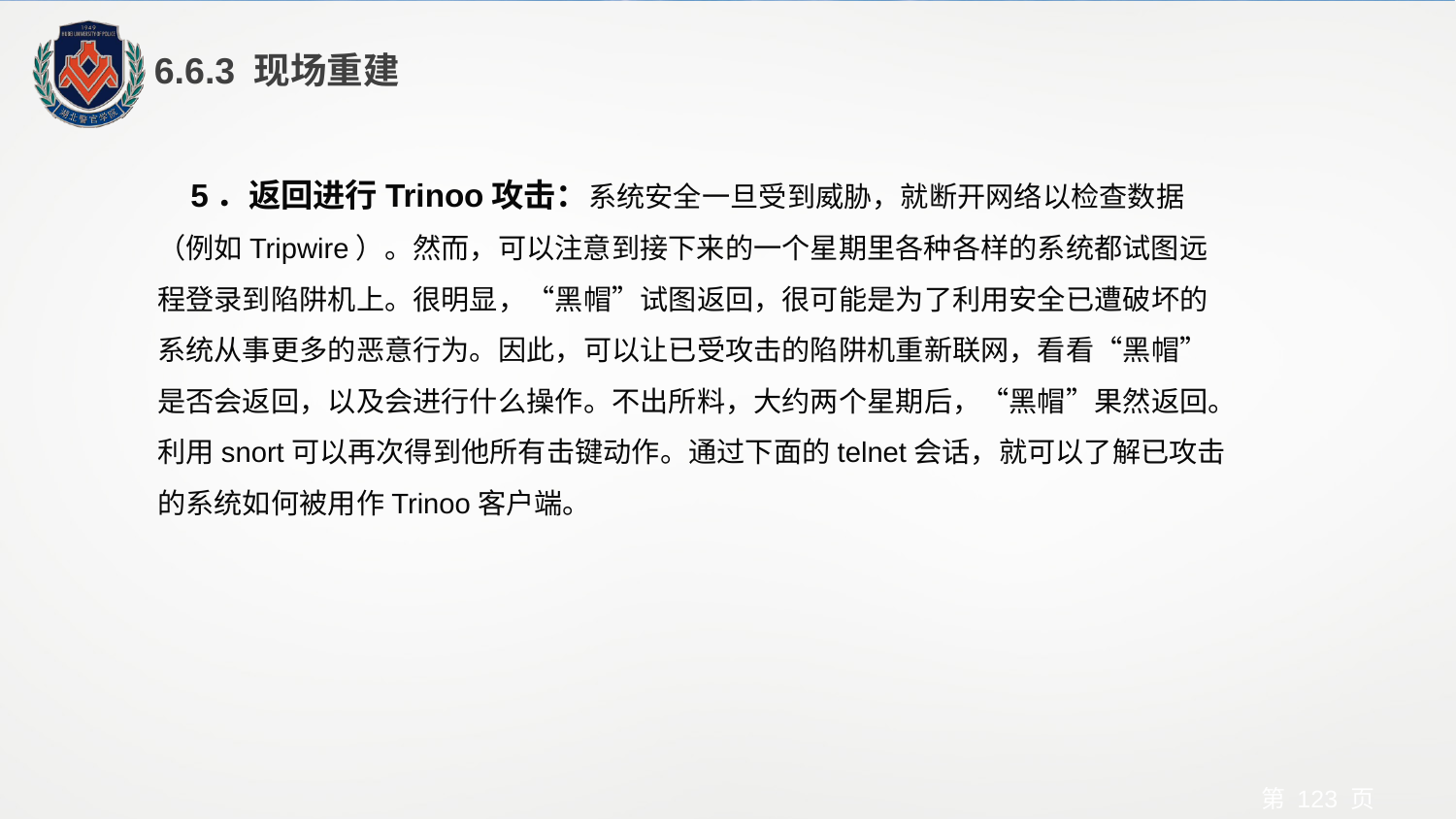

6.6.3 现场重建
    5．返回进行Trinoo攻击：系统安全一旦受到威胁，就断开网络以检查数据（例如Tripwire）。然而，可以注意到接下来的一个星期里各种各样的系统都试图远程登录到陷阱机上。很明显，“黑帽”试图返回，很可能是为了利用安全已遭破坏的系统从事更多的恶意行为。因此，可以让已受攻击的陷阱机重新联网，看看“黑帽”是否会返回，以及会进行什么操作。不出所料，大约两个星期后，“黑帽”果然返回。利用snort可以再次得到他所有击键动作。通过下面的telnet会话，就可以了解已攻击的系统如何被用作Trinoo客户端。